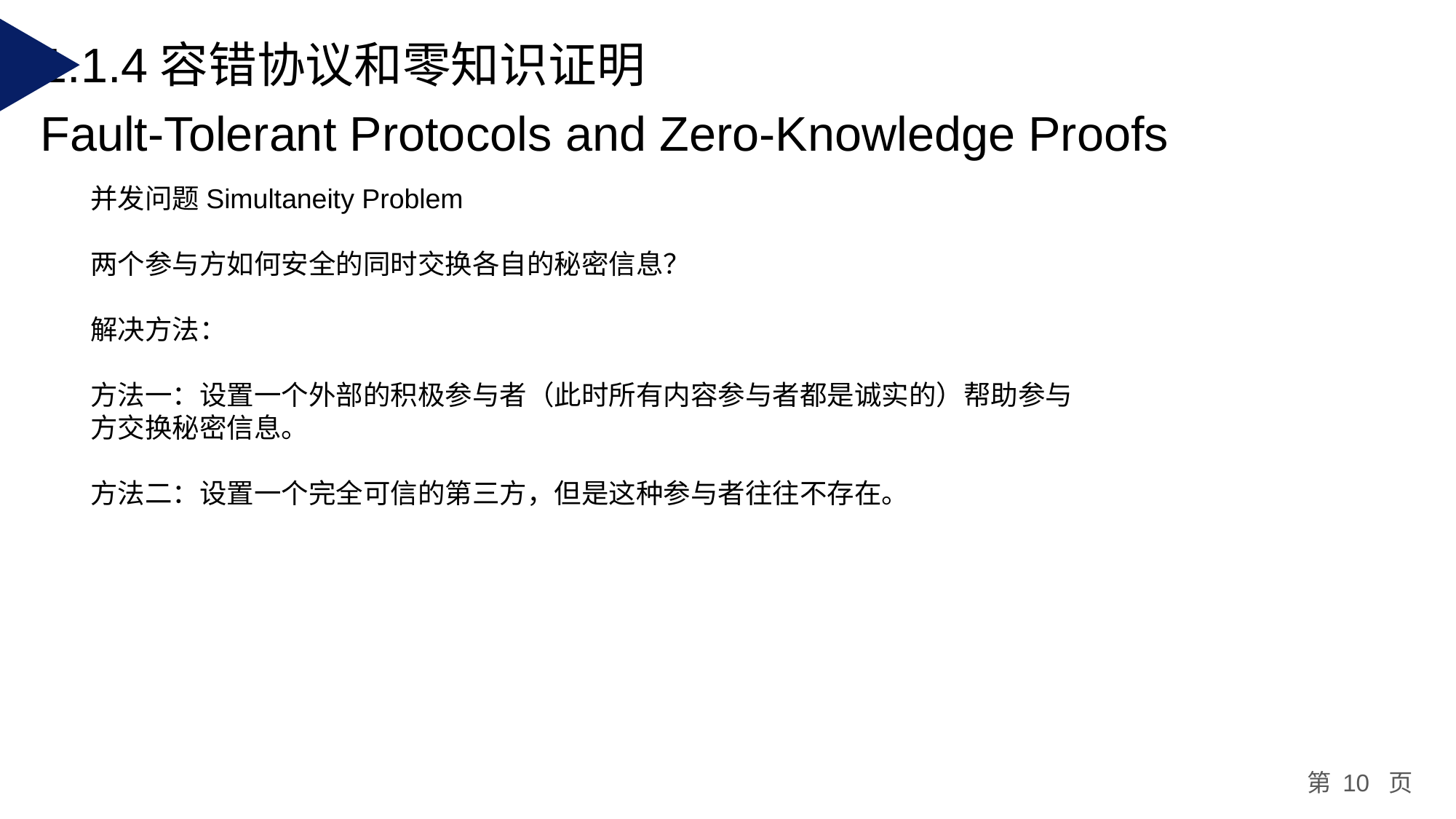

1.1.4容错协议和零知识证明
Fault-Tolerant Protocols and Zero-Knowledge Proofs
并发问题Simultaneity Problem

两个参与方如何安全的同时交换各自的秘密信息？

解决方法：

方法一：设置一个外部的积极参与者（此时所有内容参与者都是诚实的）帮助参与方交换秘密信息。

方法二：设置一个完全可信的第三方，但是这种参与者往往不存在。